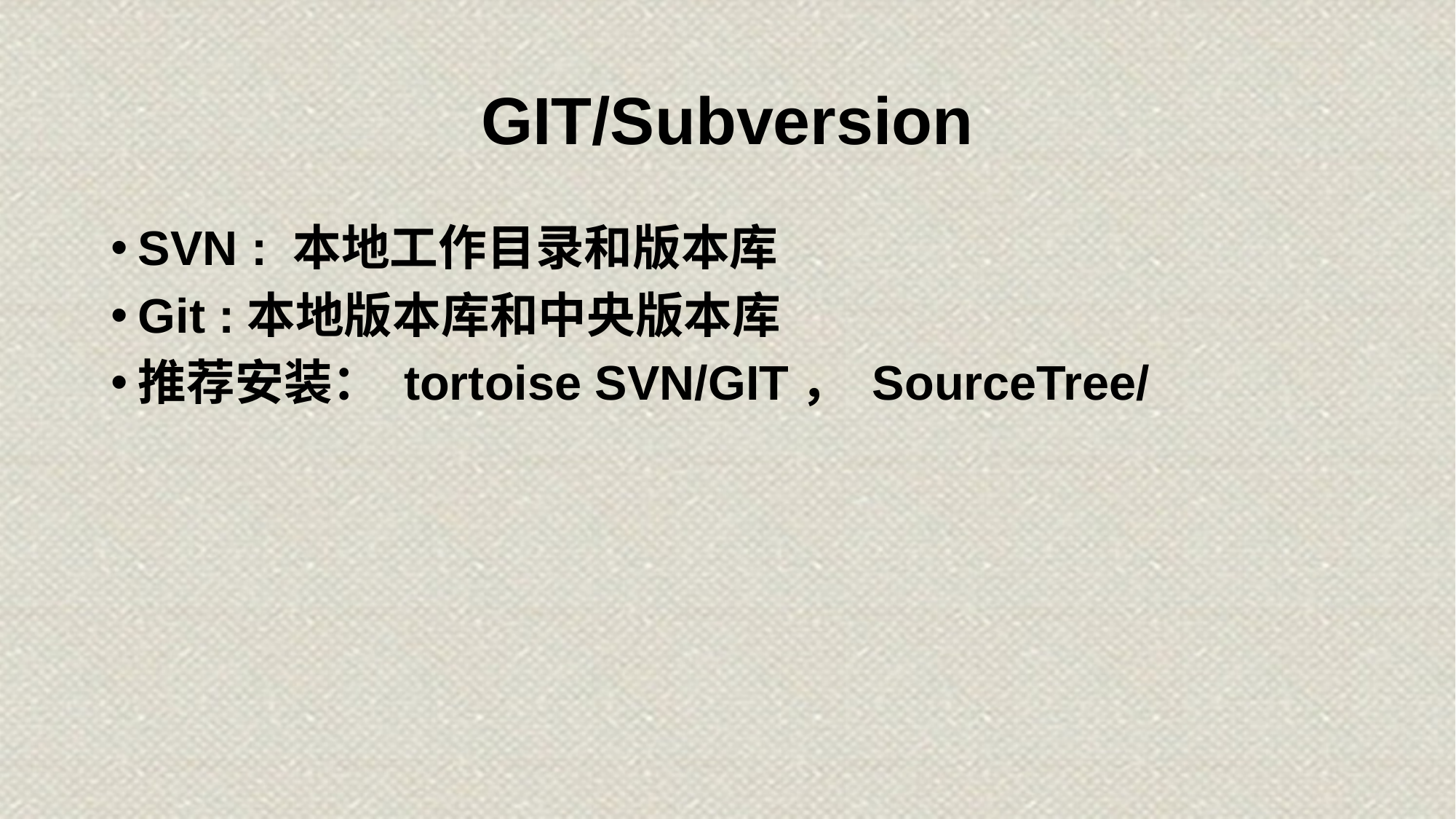

# GIT/Subversion
SVN : 本地工作目录和版本库
Git :本地版本库和中央版本库
推荐安装： tortoise SVN/GIT， SourceTree/